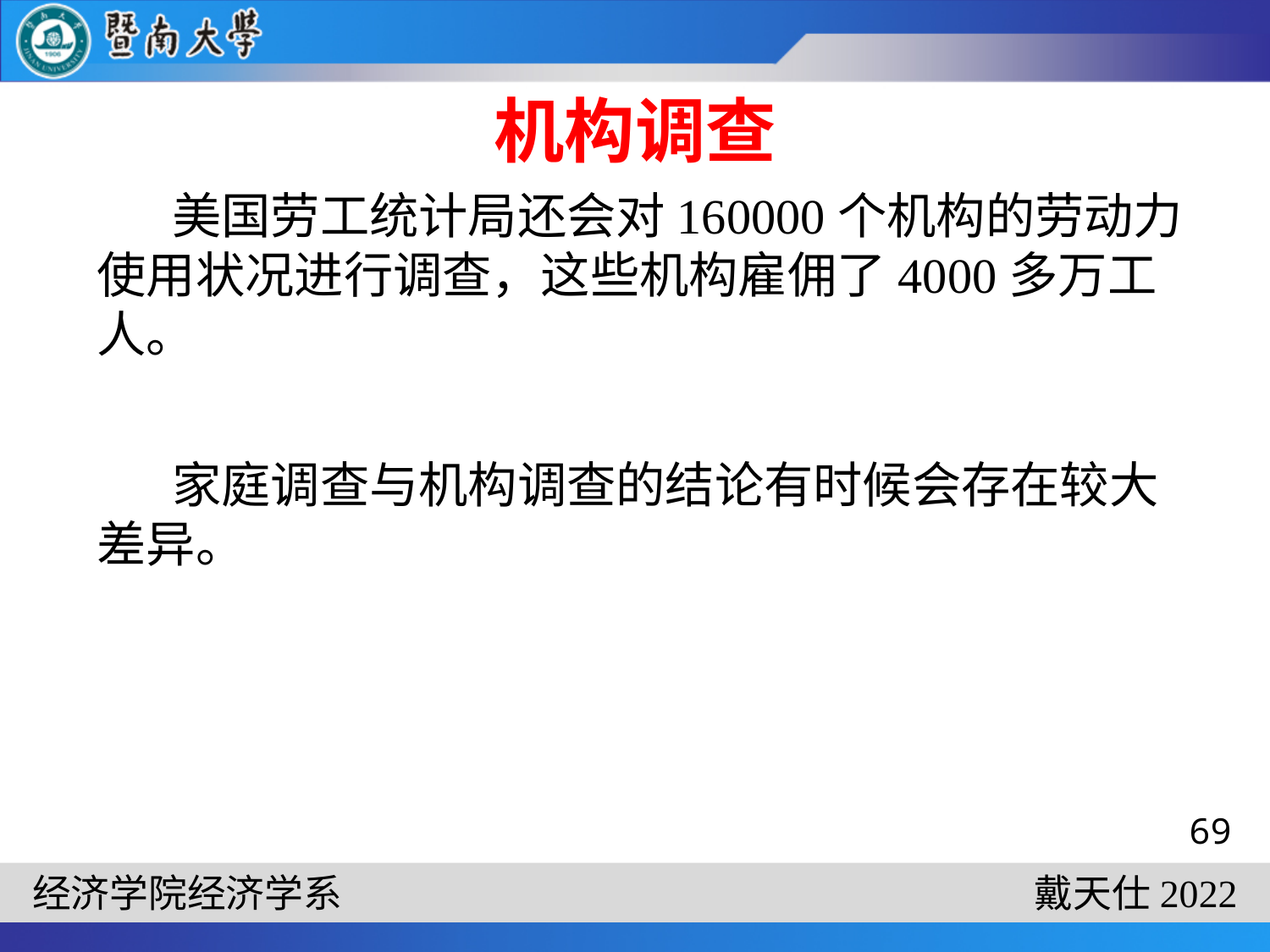

# 机构调查
美国劳工统计局还会对160000个机构的劳动力使用状况进行调查，这些机构雇佣了4000多万工人。

家庭调查与机构调查的结论有时候会存在较大差异。
69